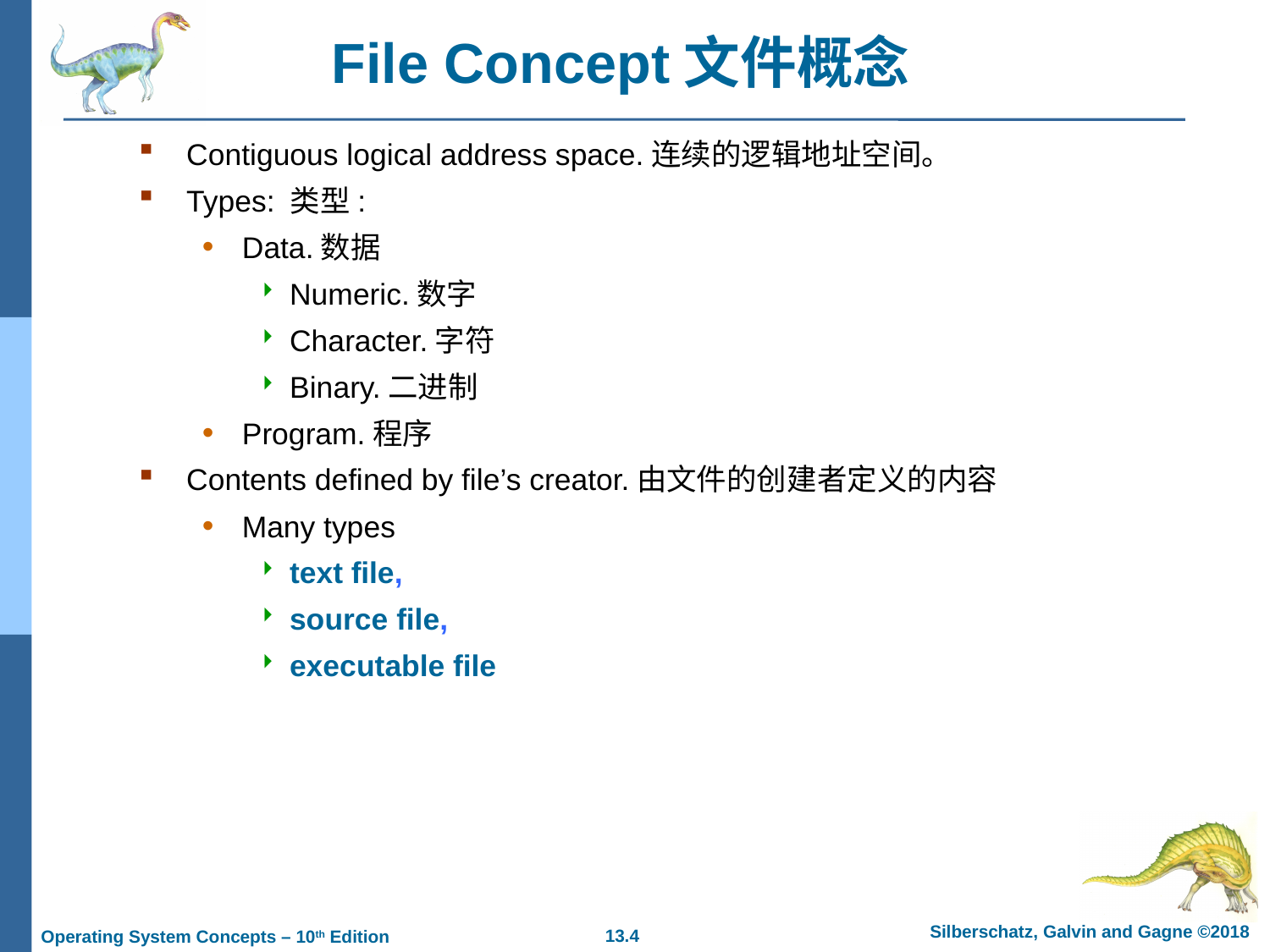

# File Concept文件概念
Contiguous logical address space.连续的逻辑地址空间。
Types: 类型:
Data.数据
Numeric.数字
Character.字符
Binary.二进制
Program.程序
Contents defined by file’s creator.由文件的创建者定义的内容
Many types
text file,
source file,
executable file